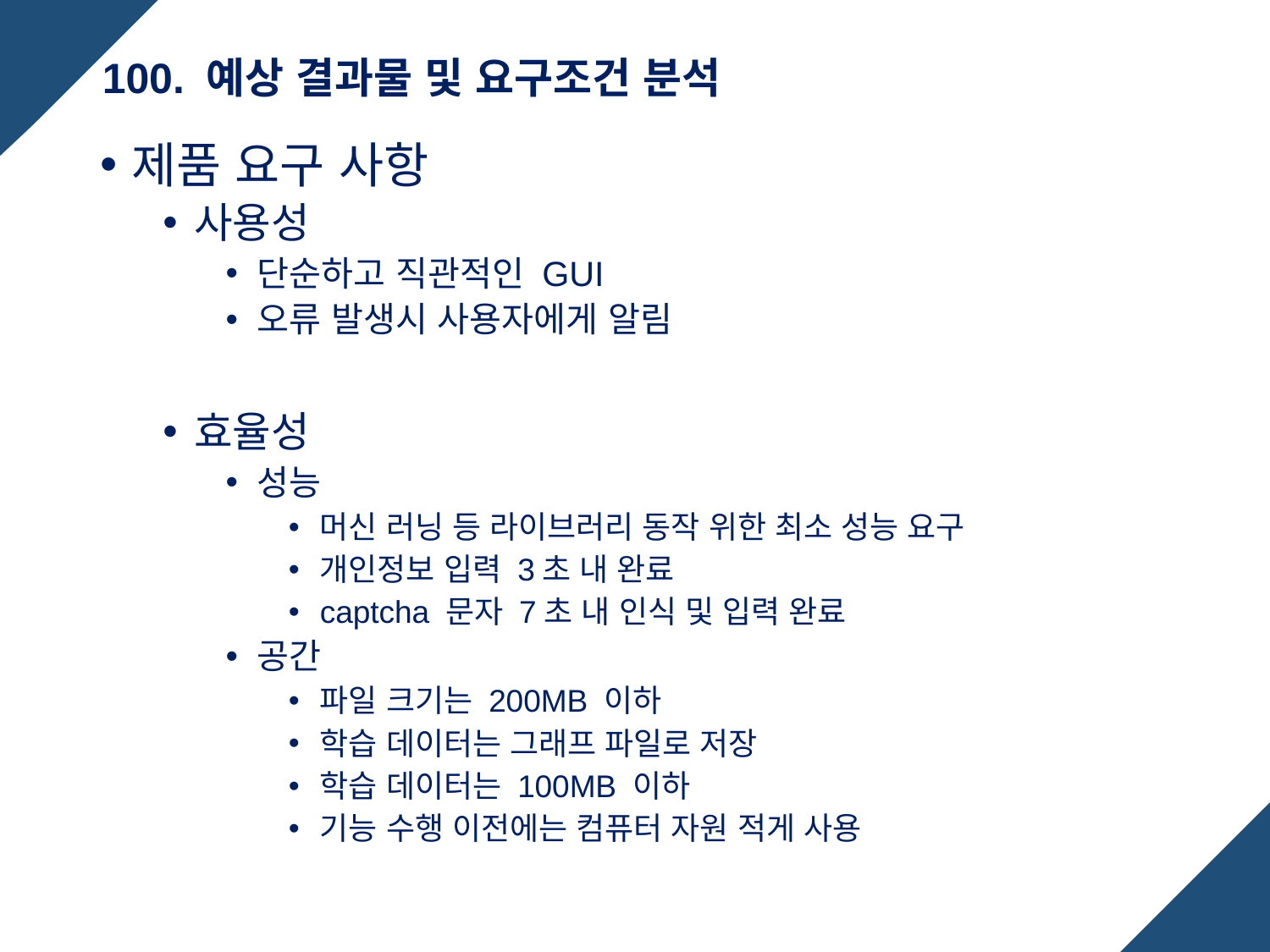

# 100. 예상 결과물 및 요구조건 분석
제품 요구 사항
사용성
단순하고 직관적인 GUI
오류 발생시 사용자에게 알림

효율성
성능
머신 러닝 등 라이브러리 동작 위한 최소 성능 요구
개인정보 입력 3초 내 완료
captcha 문자 7초 내 인식 및 입력 완료
공간
파일 크기는 200MB 이하
학습 데이터는 그래프 파일로 저장
학습 데이터는 100MB 이하
기능 수행 이전에는 컴퓨터 자원 적게 사용